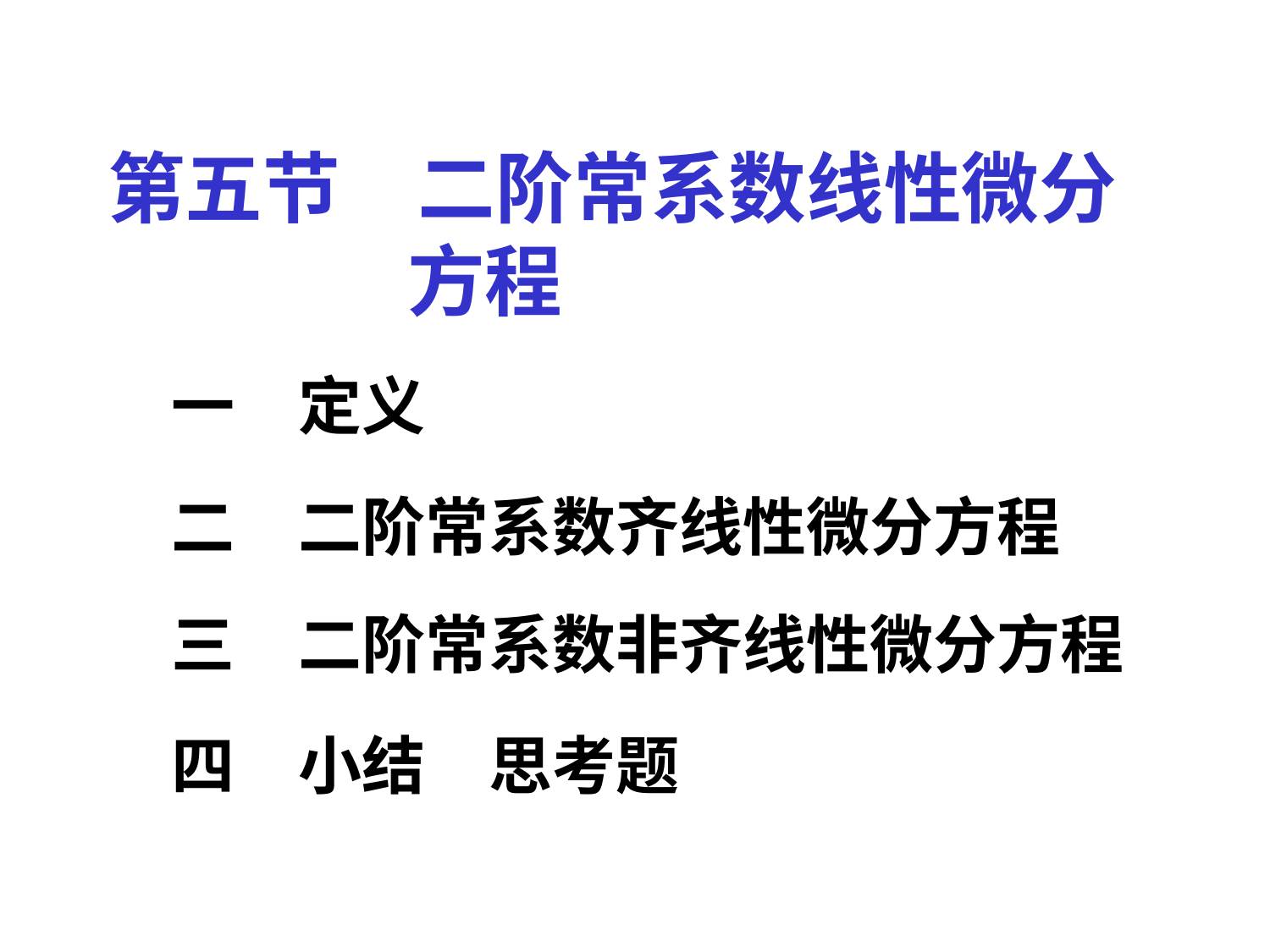

第五节　二阶常系数线性微分
                方程
一　定义
二　二阶常系数齐线性微分方程
三　二阶常系数非齐线性微分方程
四　小结　思考题